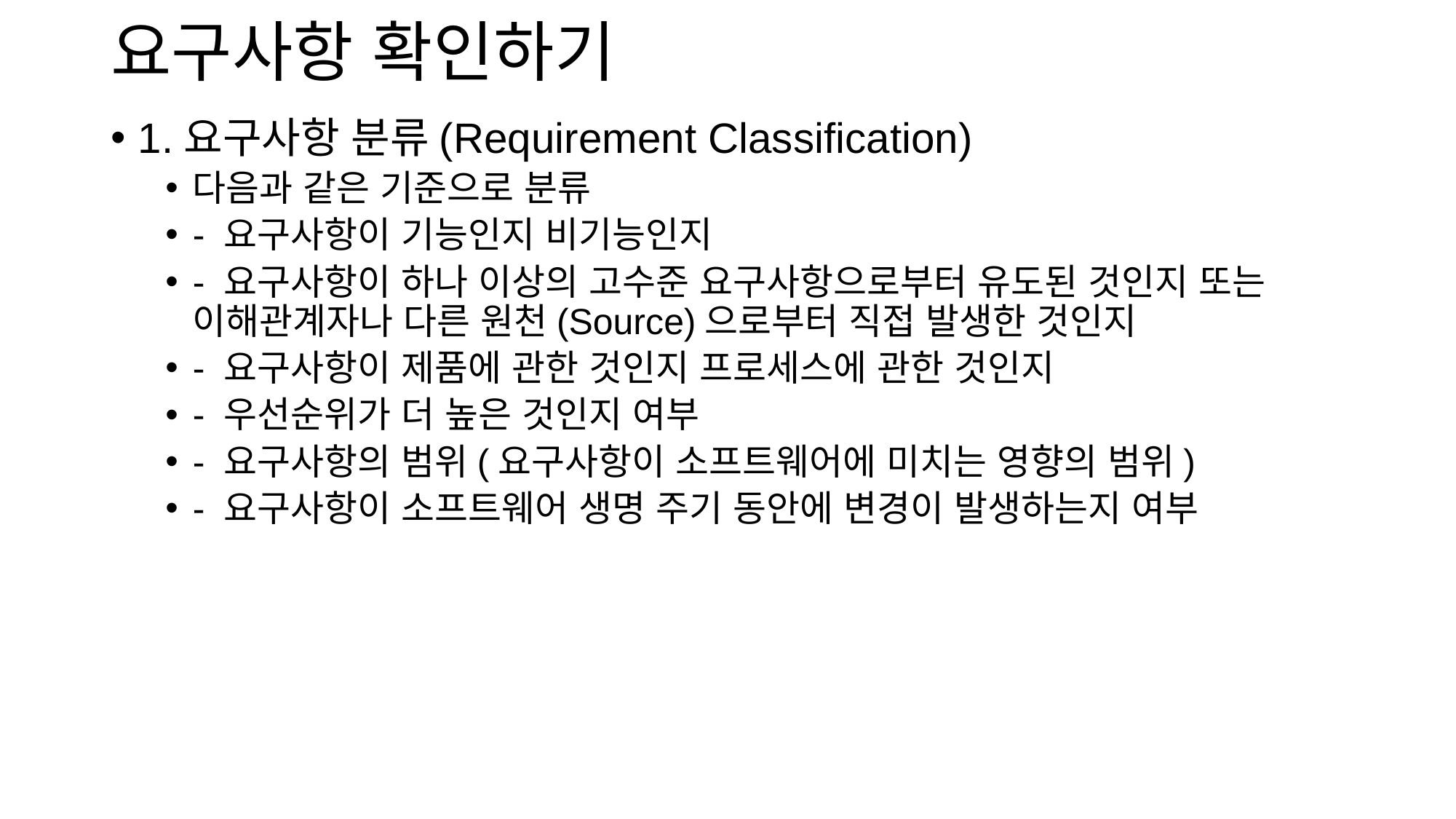

# 요구사항 확인하기
1.요구사항 분류(Requirement Classification)
다음과 같은 기준으로 분류
- 요구사항이 기능인지 비기능인지
- 요구사항이 하나 이상의 고수준 요구사항으로부터 유도된 것인지 또는 이해관계자나 다른 원천(Source)으로부터 직접 발생한 것인지
- 요구사항이 제품에 관한 것인지 프로세스에 관한 것인지
- 우선순위가 더 높은 것인지 여부
- 요구사항의 범위(요구사항이 소프트웨어에 미치는 영향의 범위)
- 요구사항이 소프트웨어 생명 주기 동안에 변경이 발생하는지 여부